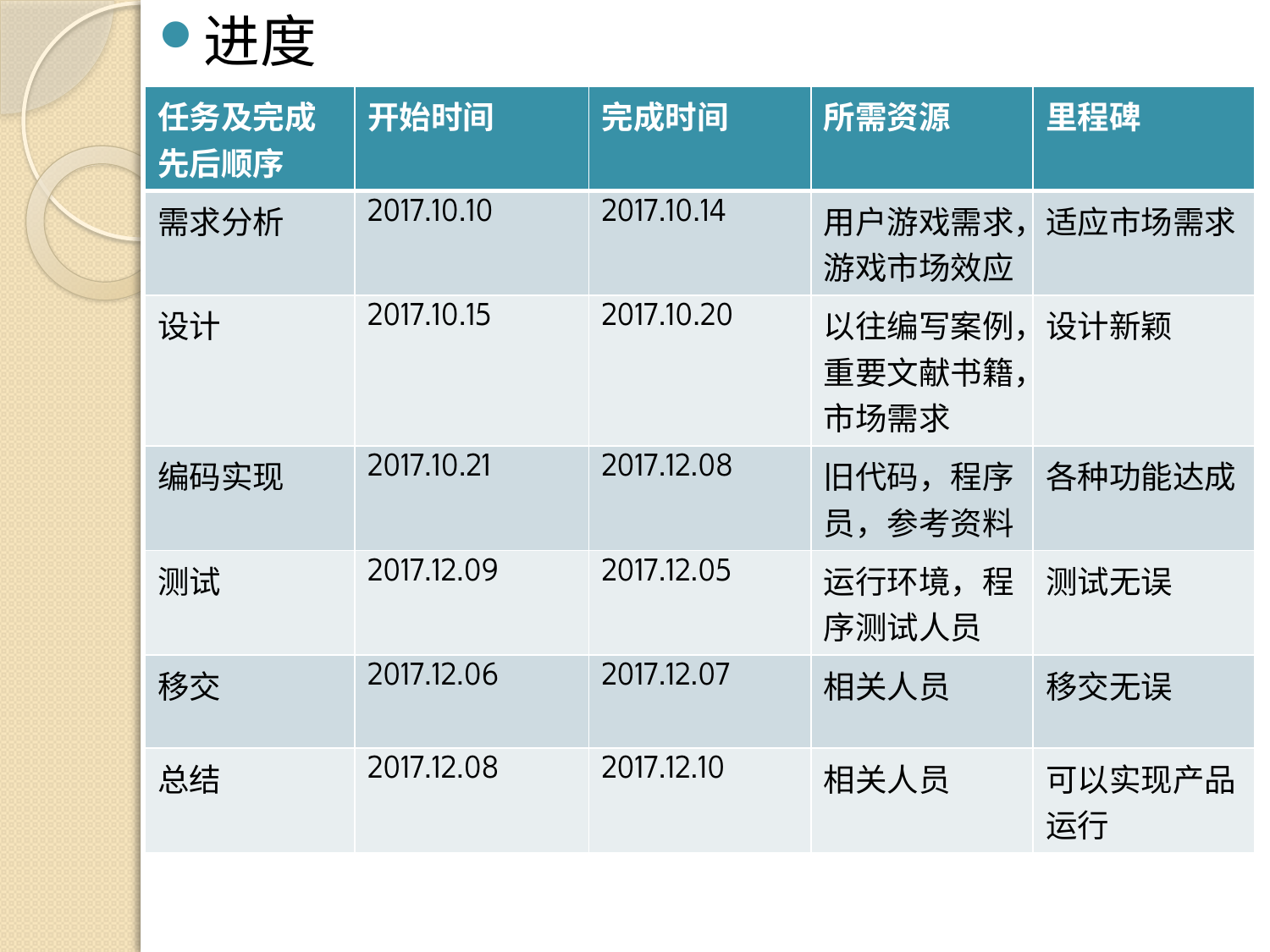

进度

| 任务及完成先后顺序 | 开始时间 | 完成时间 | 所需资源 | 里程碑 |
| --- | --- | --- | --- | --- |
| 需求分析 | 2017.10.10 | 2017.10.14 | 用户游戏需求，游戏市场效应 | 适应市场需求 |
| 设计 | 2017.10.15 | 2017.10.20 | 以往编写案例，重要文献书籍，市场需求 | 设计新颖 |
| 编码实现 | 2017.10.21 | 2017.12.08 | 旧代码，程序员，参考资料 | 各种功能达成 |
| 测试 | 2017.12.09 | 2017.12.05 | 运行环境，程序测试人员 | 测试无误 |
| 移交 | 2017.12.06 | 2017.12.07 | 相关人员 | 移交无误 |
| 总结 | 2017.12.08 | 2017.12.10 | 相关人员 | 可以实现产品运行 |